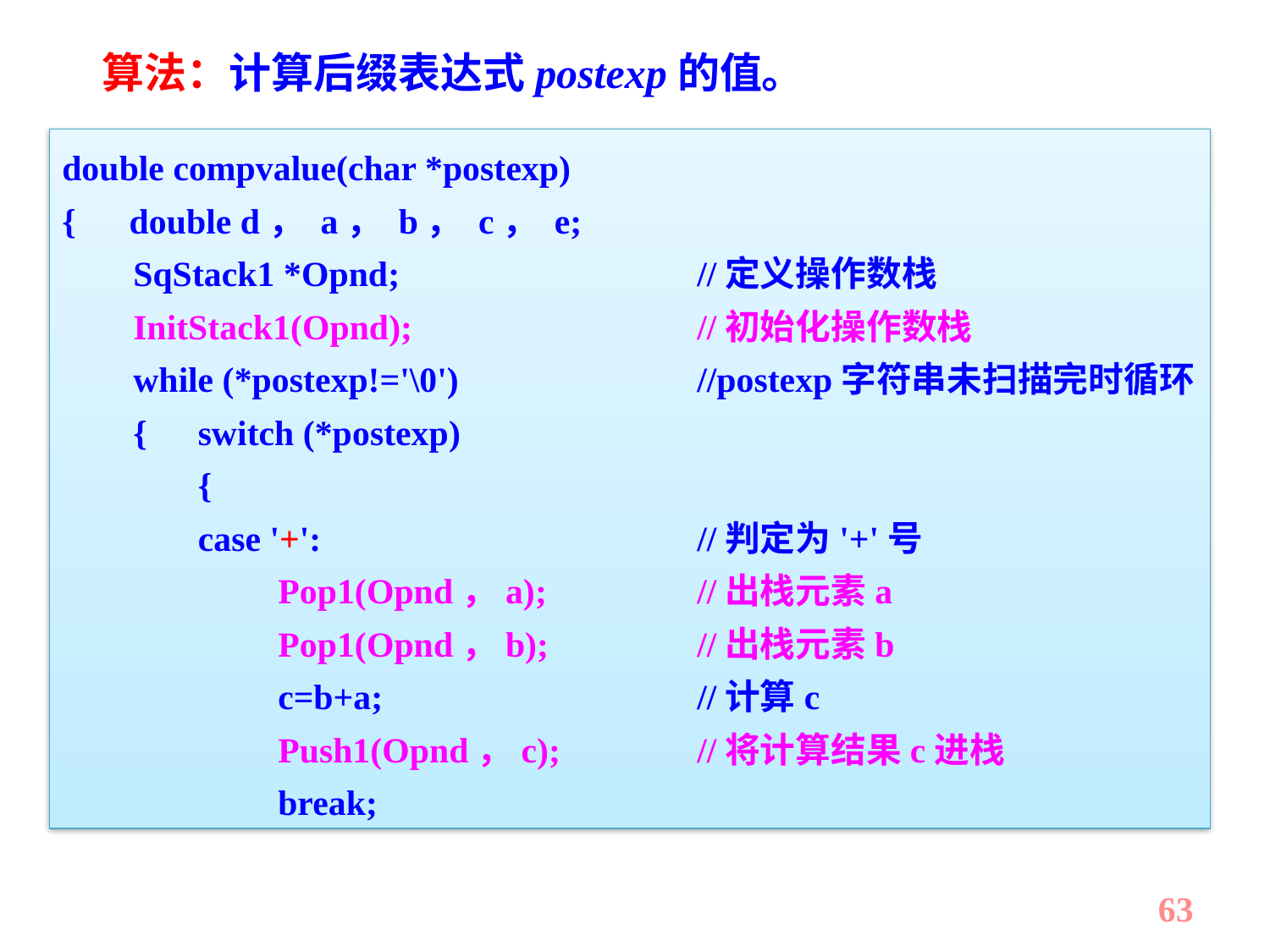

算法：计算后缀表达式postexp的值。
double compvalue(char *postexp)
{      double d， a， b， c， e;
        SqStack1 *Opnd;			//定义操作数栈
        InitStack1(Opnd);			//初始化操作数栈
        while (*postexp!='\0')		//postexp字符串未扫描完时循环
        {	 switch (*postexp)
	 {
	 case '+':			//判定为'+'号
	          Pop1(Opnd，a);		//出栈元素a
	          Pop1(Opnd，b);		//出栈元素b
	          c=b+a;			//计算c
	          Push1(Opnd，c);		//将计算结果c进栈
	          break;
63